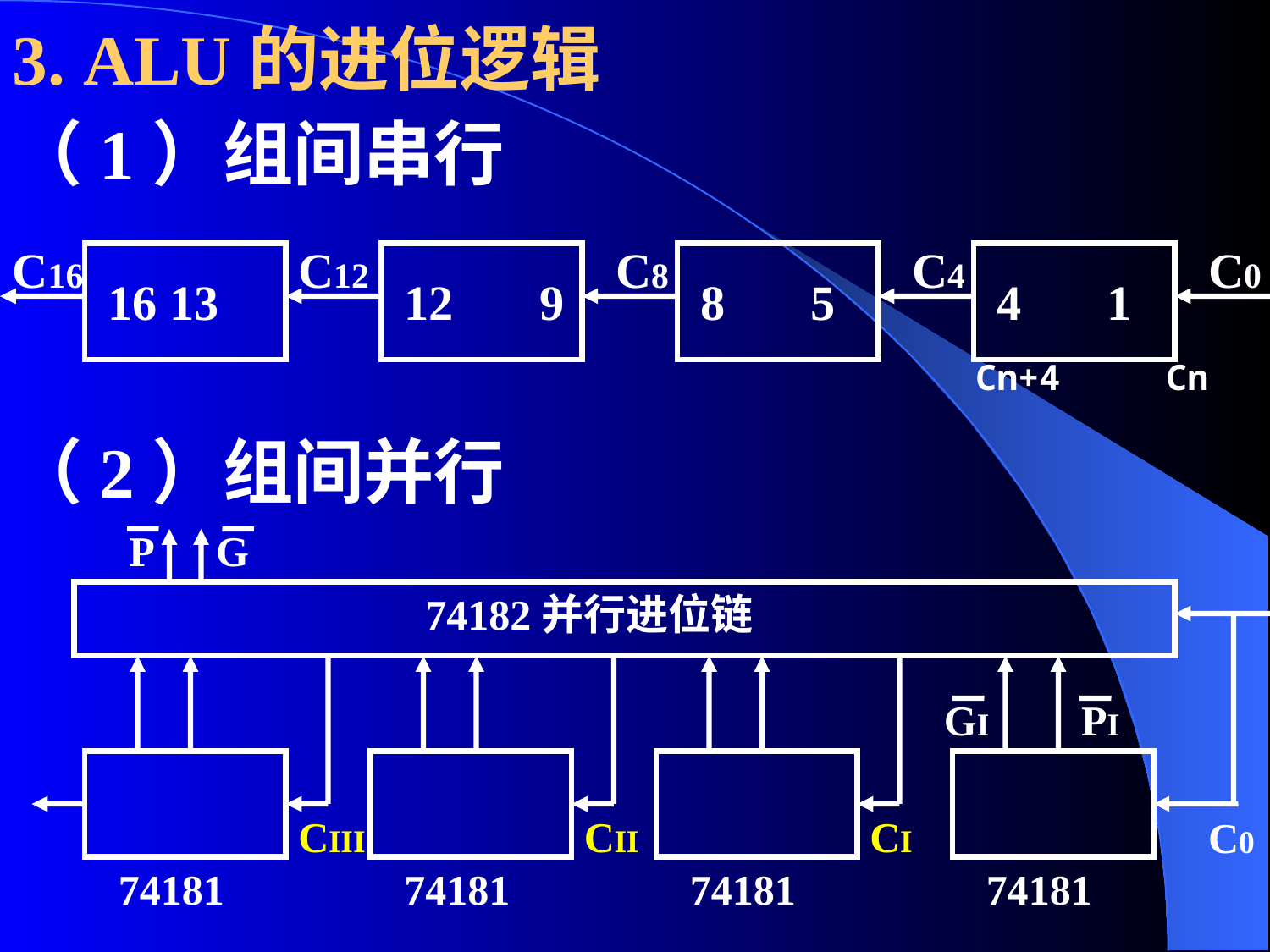

3. ALU的进位逻辑
（1）组间串行
C16
C12
C8
C4
C0

16 13
12       9
8       5
4       1

Cn+4     Cn
（2）组间并行
P      G

74182并行进位链

CIII
74181

CII
74181

CI
74181

GI

PI

C0
74181